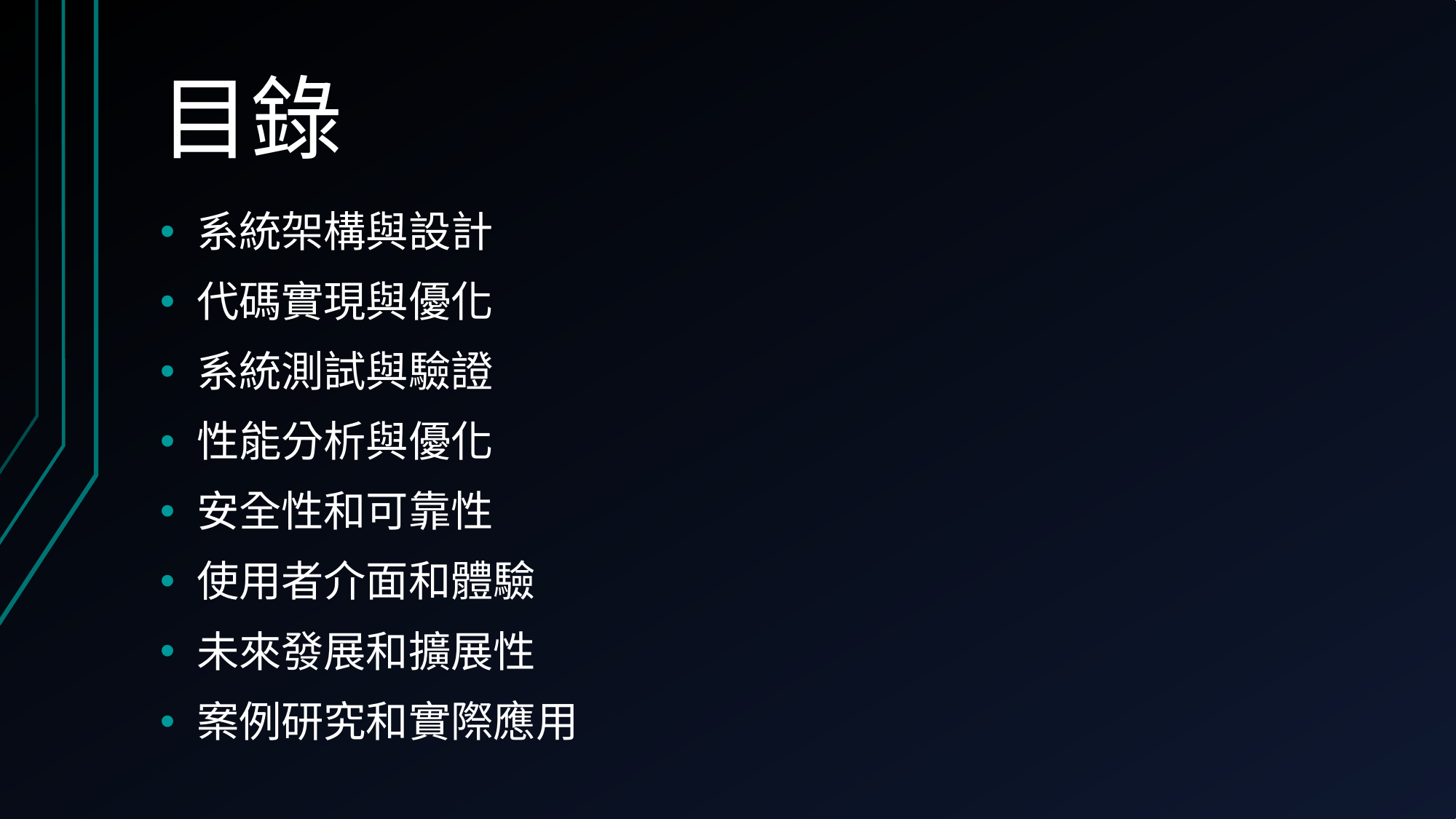

# 目錄
系統架構與設計
代碼實現與優化
系統測試與驗證
性能分析與優化
安全性和可靠性
使用者介面和體驗
未來發展和擴展性
案例研究和實際應用